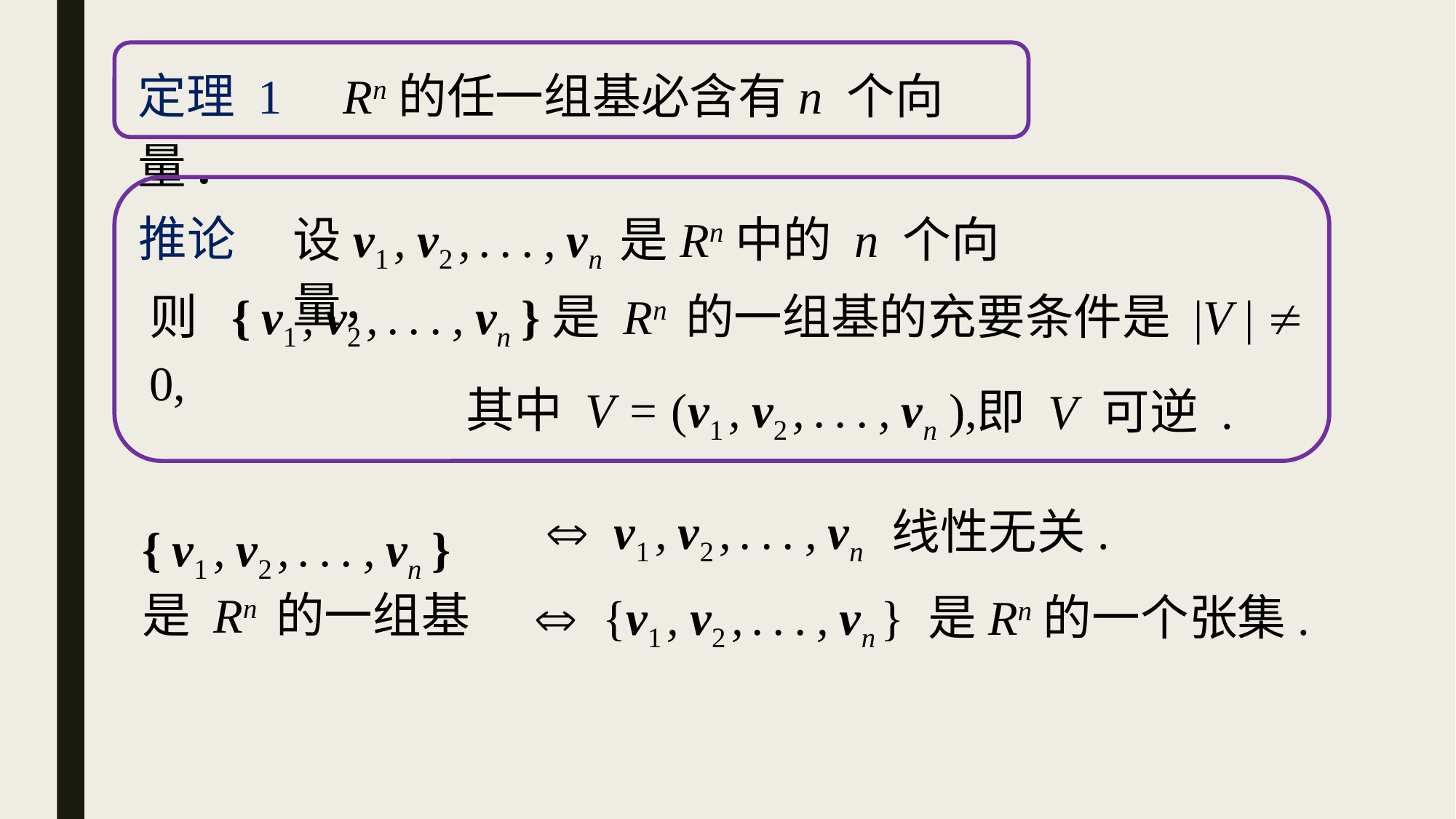

定理 1     Rn的任一组基必含有n 个向量.

推论
设v1 , v2 , . . . , vn 是Rn中的 n 个向量，
则  { v1 , v2 , . . . , vn }是 Rn 的一组基的充要条件是 |V | ≠ 0,
其中 V = (v1 , v2 , . . . , vn ),
即 V 可逆 .
⇔  v1 , v2 , . . . , vn   线性无关.
{ v1 , v2 , . . . , vn }是 Rn 的一组基
⇔  {v1 , v2 , . . . , vn } 是Rn的一个张集.